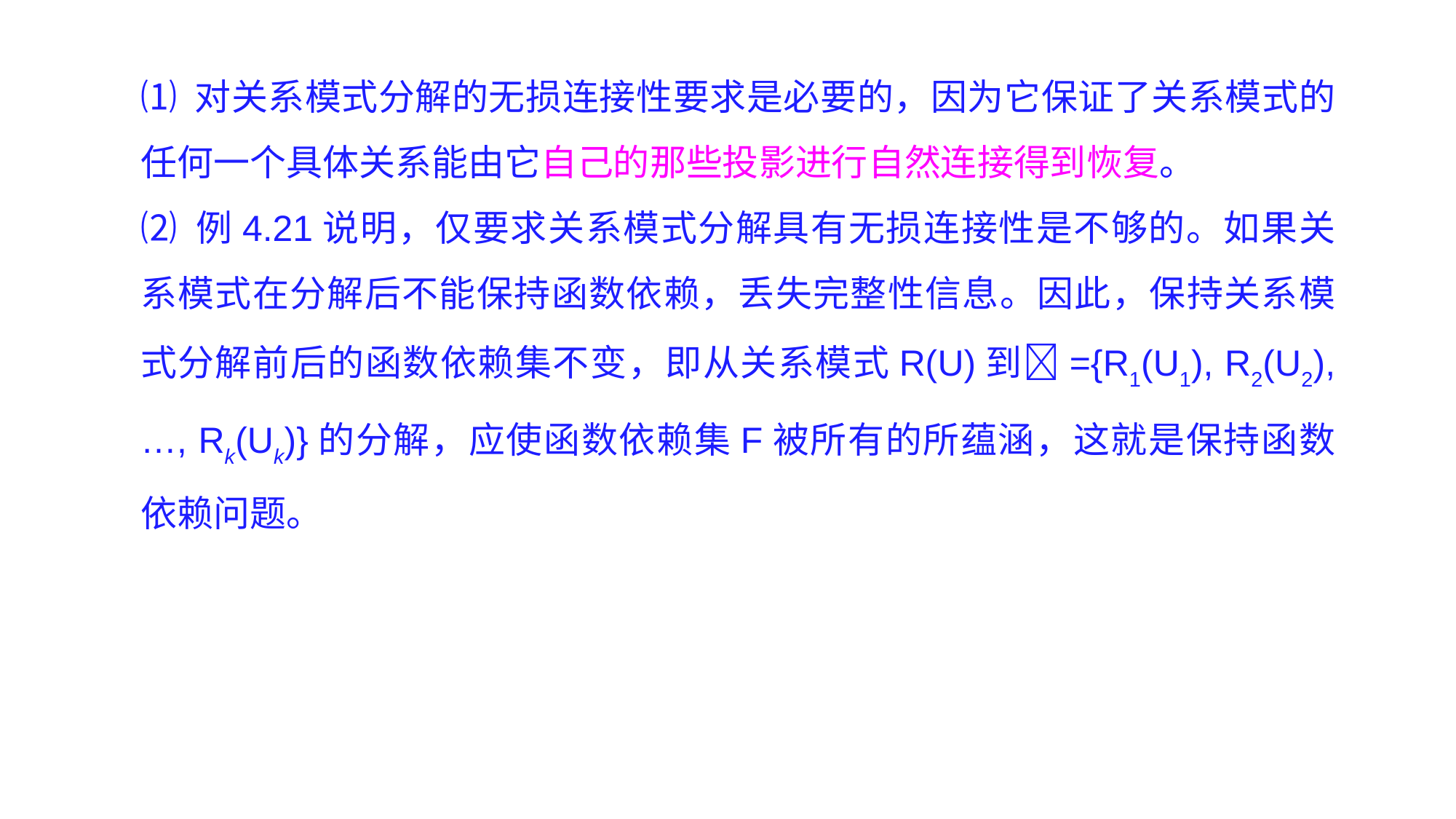

⑴ 对关系模式分解的无损连接性要求是必要的，因为它保证了关系模式的任何一个具体关系能由它自己的那些投影进行自然连接得到恢复。
⑵ 例4.21说明，仅要求关系模式分解具有无损连接性是不够的。如果关系模式在分解后不能保持函数依赖，丢失完整性信息。因此，保持关系模式分解前后的函数依赖集不变，即从关系模式R(U)到ρ={R1(U1), R2(U2), …, Rk(Uk)}的分解，应使函数依赖集F被所有的所蕴涵，这就是保持函数依赖问题。